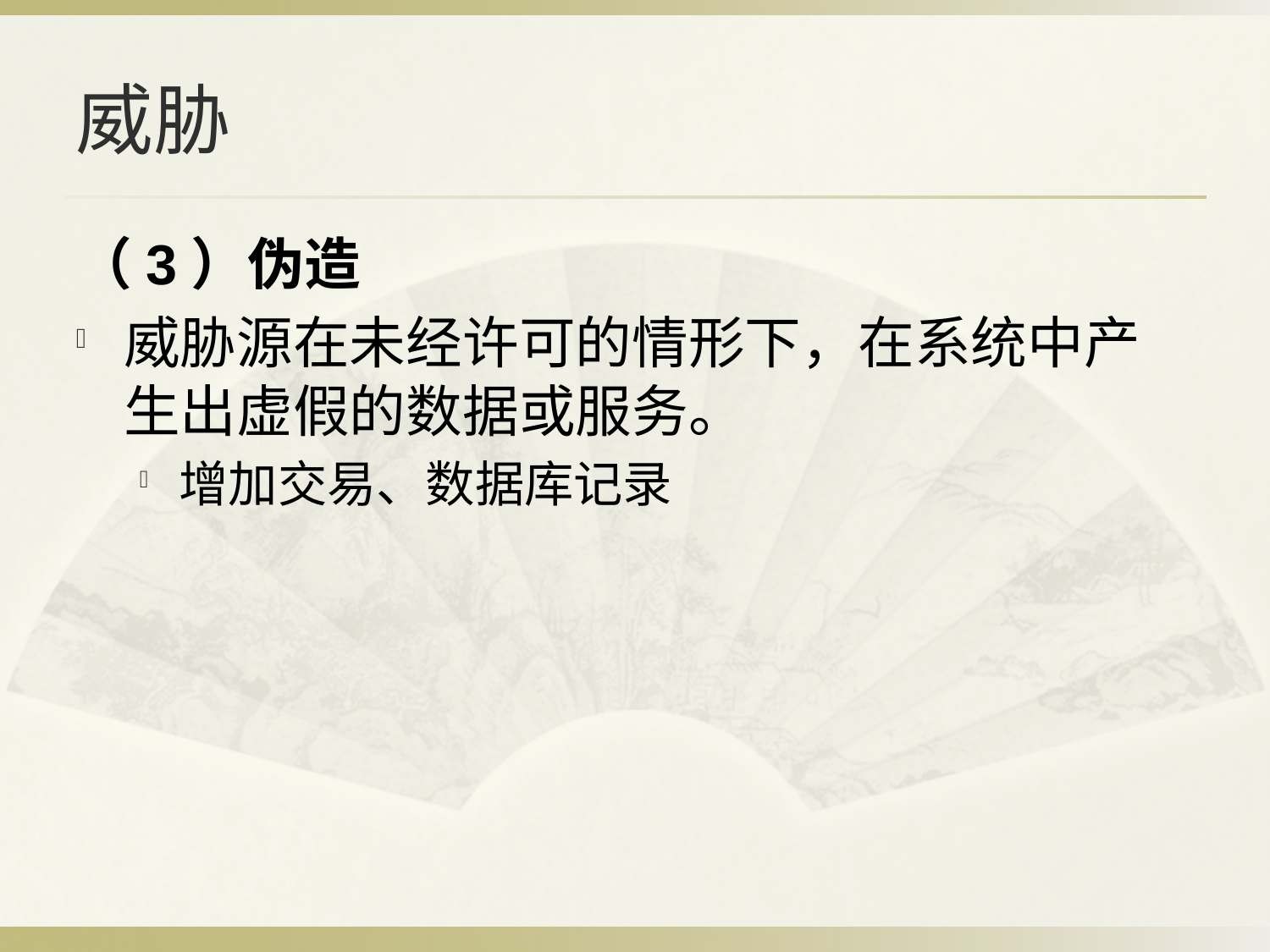

# 威胁
（3）伪造
威胁源在未经许可的情形下，在系统中产生出虚假的数据或服务。
增加交易、数据库记录